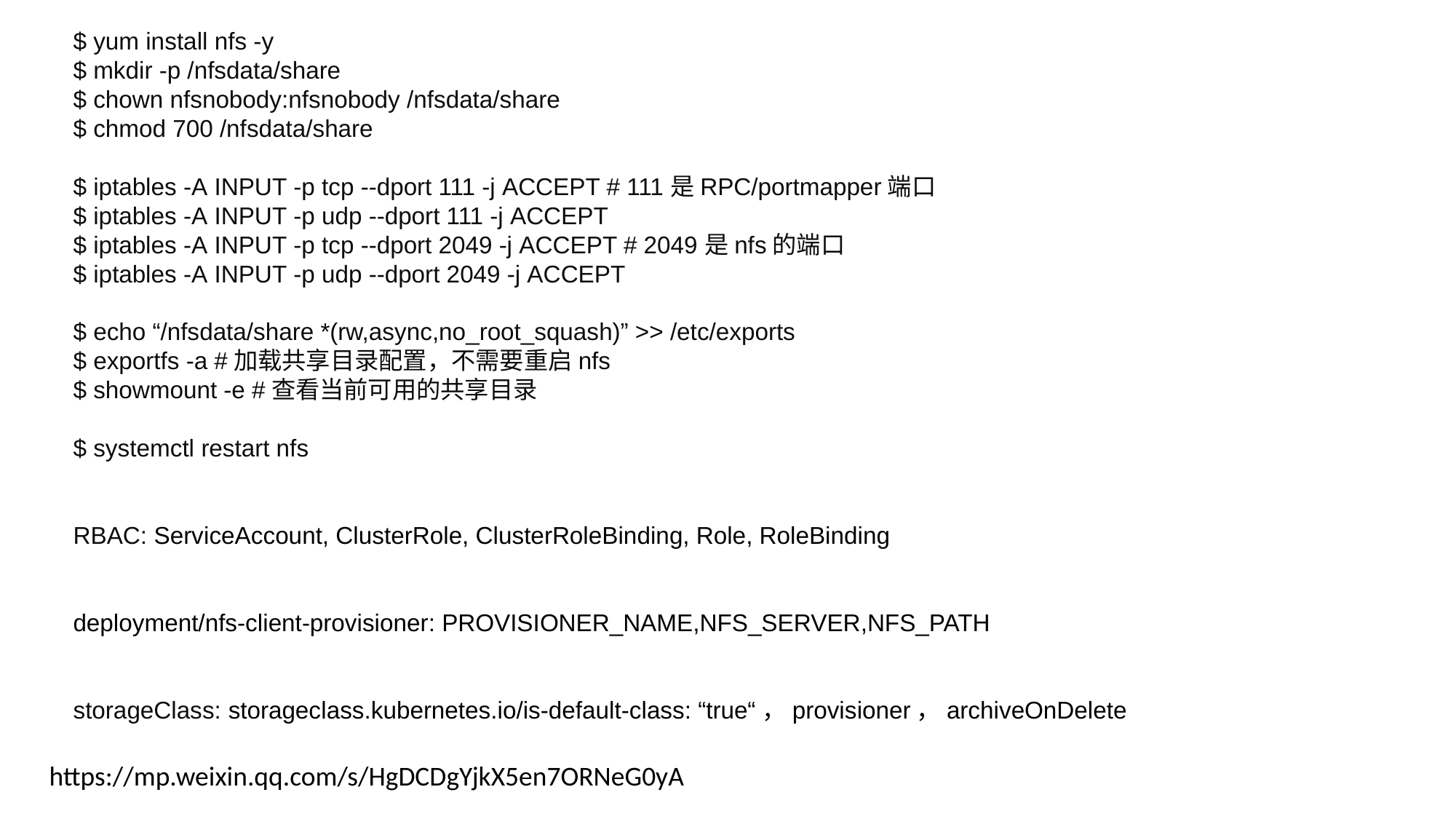

$ yum install nfs -y
$ mkdir -p /nfsdata/share
$ chown nfsnobody:nfsnobody /nfsdata/share
$ chmod 700 /nfsdata/share
$ iptables -A INPUT -p tcp --dport 111 -j ACCEPT # 111是RPC/portmapper端口
$ iptables -A INPUT -p udp --dport 111 -j ACCEPT
$ iptables -A INPUT -p tcp --dport 2049 -j ACCEPT # 2049是nfs的端口
$ iptables -A INPUT -p udp --dport 2049 -j ACCEPT
$ echo “/nfsdata/share *(rw,async,no_root_squash)” >> /etc/exports
$ exportfs -a #加载共享目录配置，不需要重启nfs
$ showmount -e #查看当前可用的共享目录
$ systemctl restart nfs

RBAC: ServiceAccount, ClusterRole, ClusterRoleBinding, Role, RoleBinding

deployment/nfs-client-provisioner: PROVISIONER_NAME,NFS_SERVER,NFS_PATH

storageClass: storageclass.kubernetes.io/is-default-class: “true“，provisioner，archiveOnDelete
https://mp.weixin.qq.com/s/HgDCDgYjkX5en7ORNeG0yA